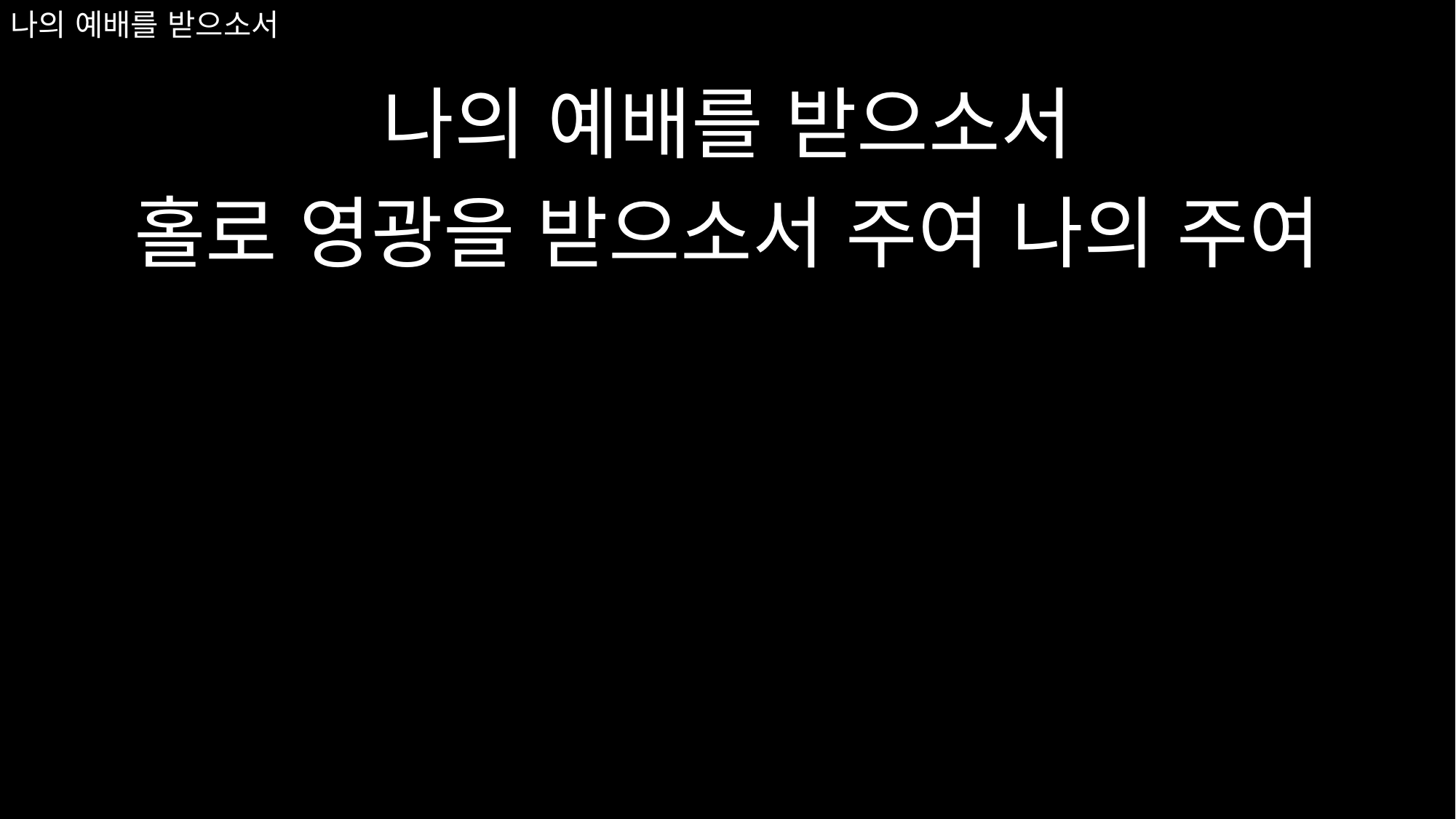

# 나의 예배를 받으소서
나의 예배를 받으소서
홀로 영광을 받으소서 주여 나의 주여